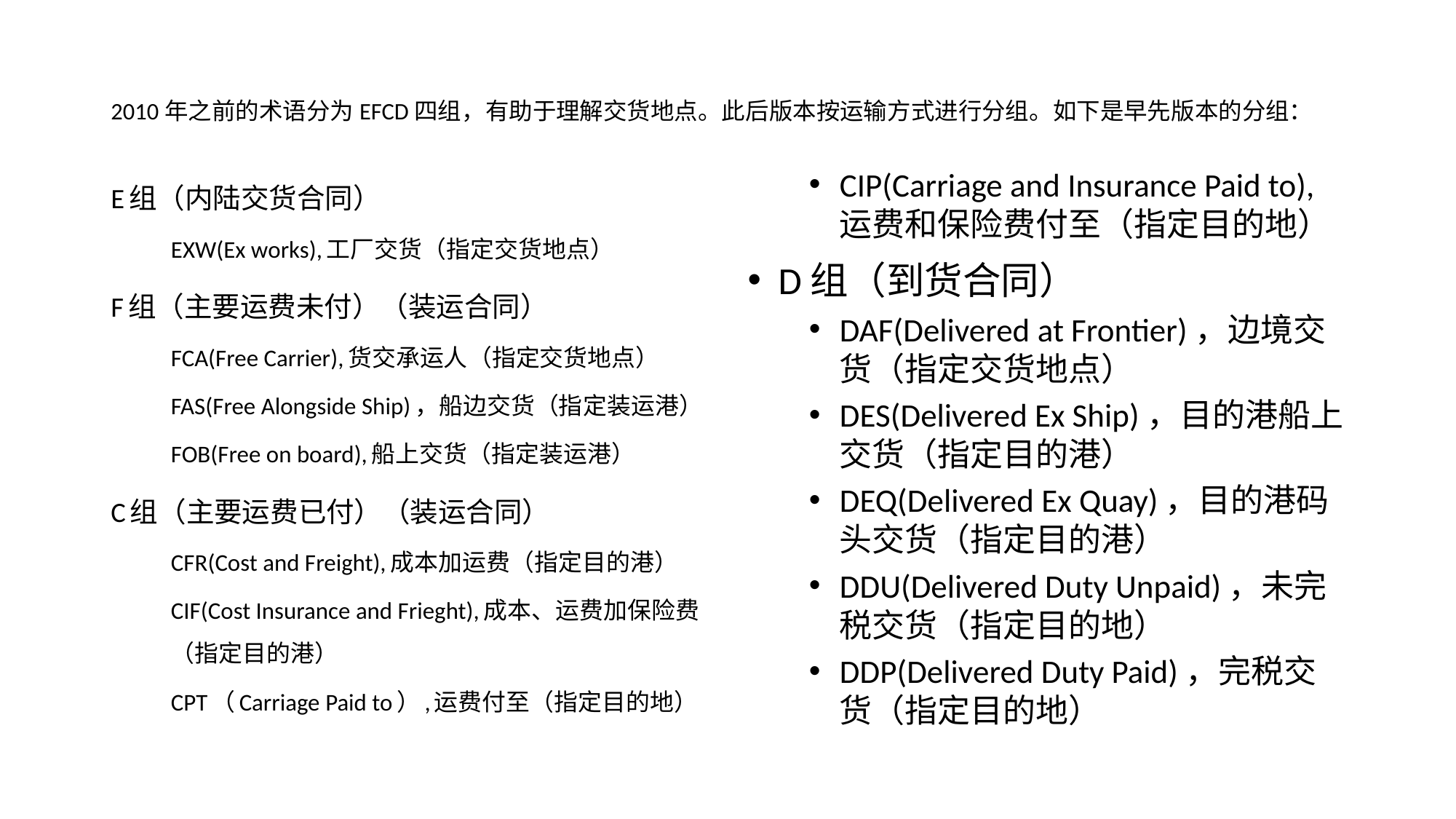

# 2010年之前的术语分为EFCD四组，有助于理解交货地点。此后版本按运输方式进行分组。如下是早先版本的分组：
E组（内陆交货合同）
EXW(Ex works),工厂交货（指定交货地点）
F组（主要运费未付）（装运合同）
FCA(Free Carrier),货交承运人（指定交货地点）
FAS(Free Alongside Ship)，船边交货（指定装运港）
FOB(Free on board),船上交货（指定装运港）
C组（主要运费已付）（装运合同）
CFR(Cost and Freight),成本加运费（指定目的港）
CIF(Cost Insurance and Frieght),成本、运费加保险费（指定目的港）
CPT（Carriage Paid to）,运费付至（指定目的地）
CIP(Carriage and Insurance Paid to),运费和保险费付至（指定目的地）
D组（到货合同）
DAF(Delivered at Frontier)，边境交货（指定交货地点）
DES(Delivered Ex Ship)，目的港船上交货（指定目的港）
DEQ(Delivered Ex Quay)，目的港码头交货（指定目的港）
DDU(Delivered Duty Unpaid)，未完税交货（指定目的地）
DDP(Delivered Duty Paid)，完税交货（指定目的地）